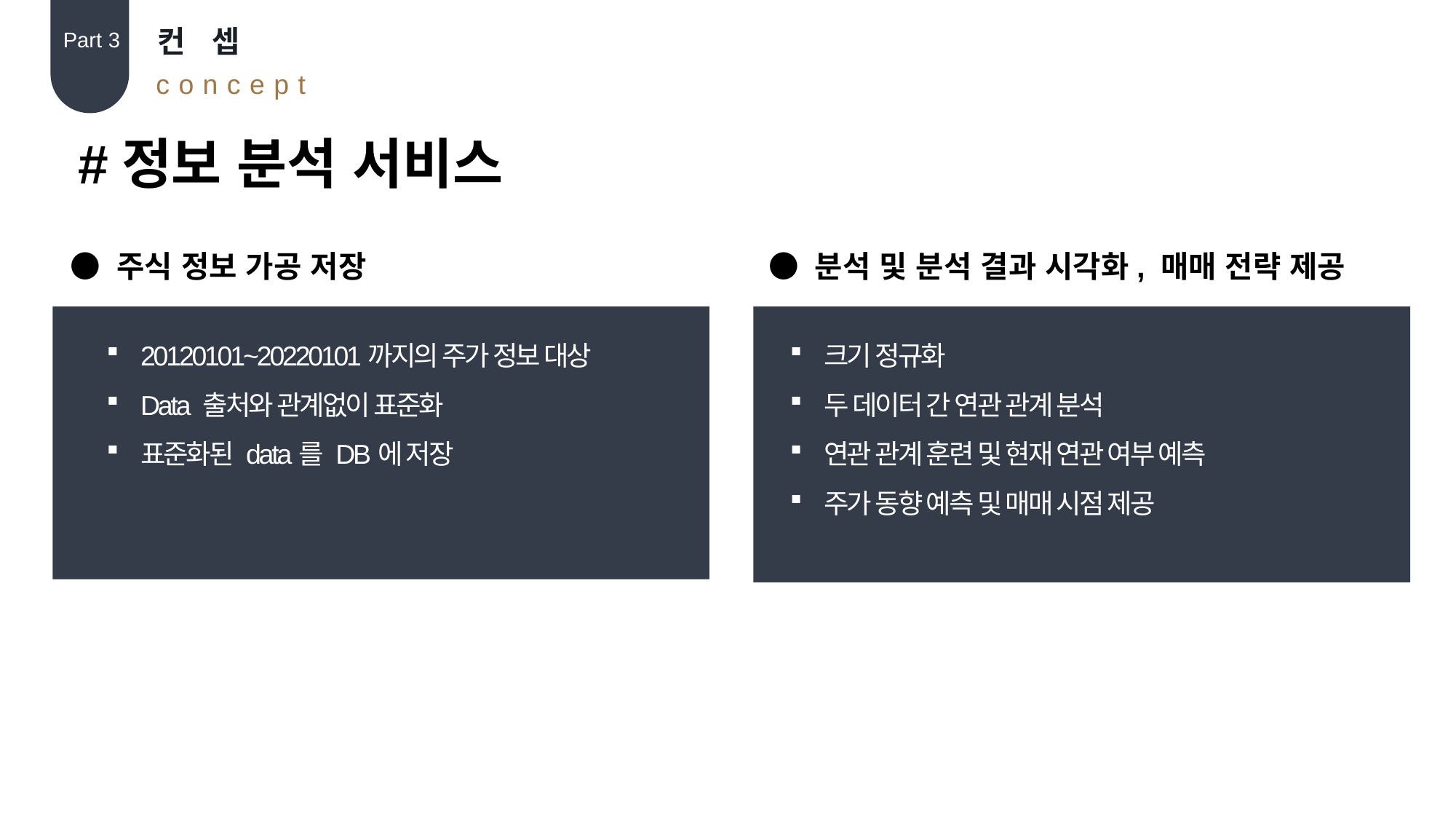

컨 셉
Part 3
concept

#정보 분석 서비스
● 주식 정보 가공 저장
● 분석 및 분석 결과 시각화, 매매 전략 제공

20120101~20220101까지의 주가 정보 대상
Data 출처와 관계없이 표준화
표준화된 data를 DB에 저장
크기 정규화
두 데이터 간 연관 관계 분석
연관 관계 훈련 및 현재 연관 여부 예측
주가 동향 예측 및 매매 시점 제공